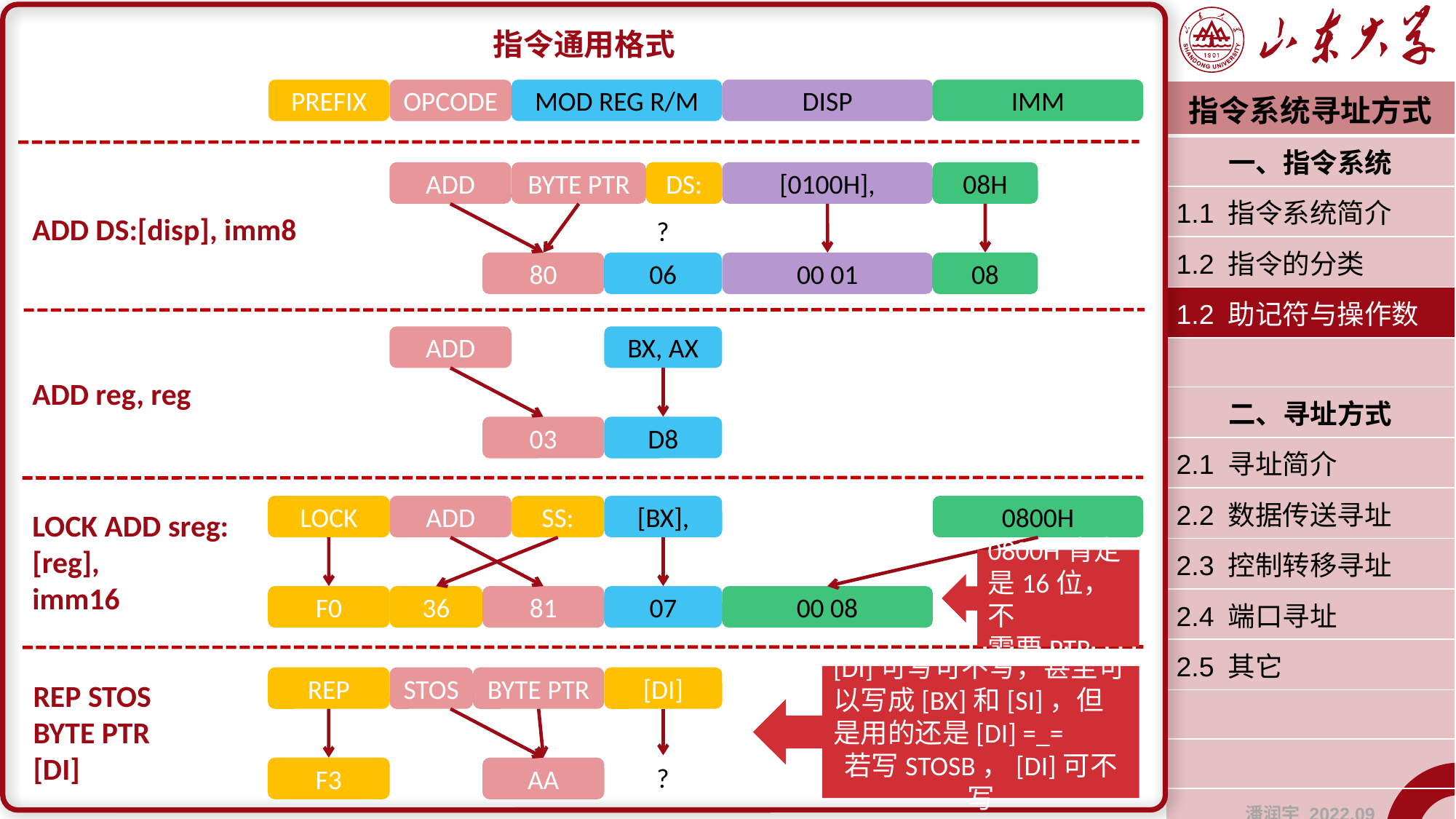

指令通用格式
PREFIX
OPCODE
MOD REG R/M
DISP
IMM
| 指令系统寻址方式 |
| --- |
| 一、指令系统 |
| 1.1 指令系统简介 |
| 1.2 指令的分类 |
| 1.2 助记符与操作数 |
|  |
| 二、寻址方式 |
| 2.1 寻址简介 |
| 2.2 数据传送寻址 |
| 2.3 控制转移寻址 |
| 2.4 端口寻址 |
| 2.5 其它 |
|  |
|  |
| 潘润宇 2022.09 |
ADD
BYTE PTR
DS:
[0100H],
08H
ADD DS:[disp], imm8
?
80
06
00 01
08
ADD
BX, AX
ADD reg, reg
03
D8
LOCK
ADD
SS:
[BX],
0800H
LOCK ADD sreg:[reg],
imm16
0800H肯定
是16位，不
需要PTR
F0
36
81
07
00 08
[DI]可写可不写，甚至可以写成[BX]和[SI]，但是用的还是[DI] =_=
若写STOSB，[DI]可不写
REP
STOS
BYTE PTR
[DI]
REP STOS
BYTE PTR
[DI]
?
F3
AA